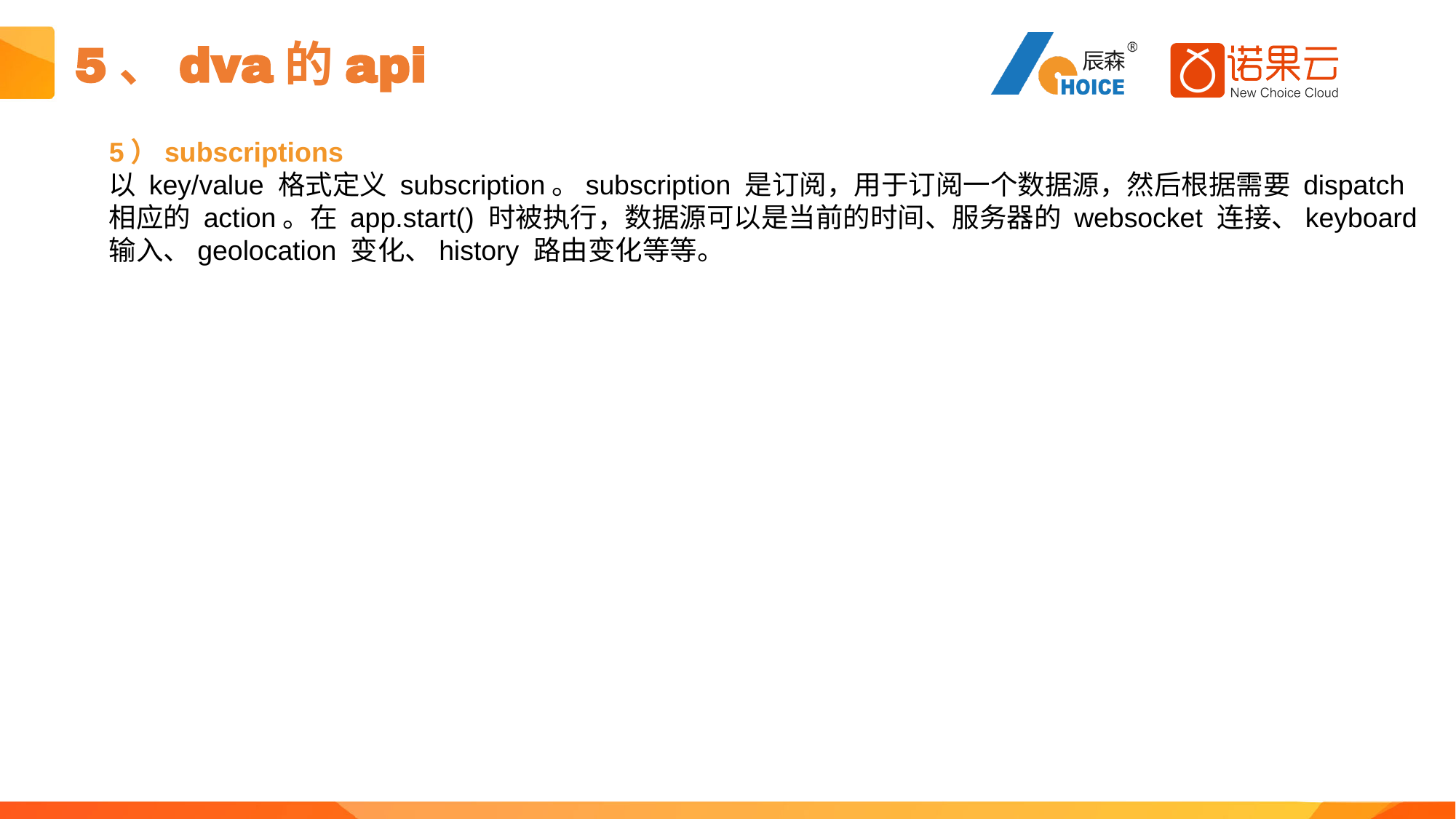

# 5、dva的api
5）subscriptions
以 key/value 格式定义 subscription。subscription 是订阅，用于订阅一个数据源，然后根据需要 dispatch
相应的 action。在 app.start() 时被执行，数据源可以是当前的时间、服务器的 websocket 连接、keyboard
输入、geolocation 变化、history 路由变化等等。